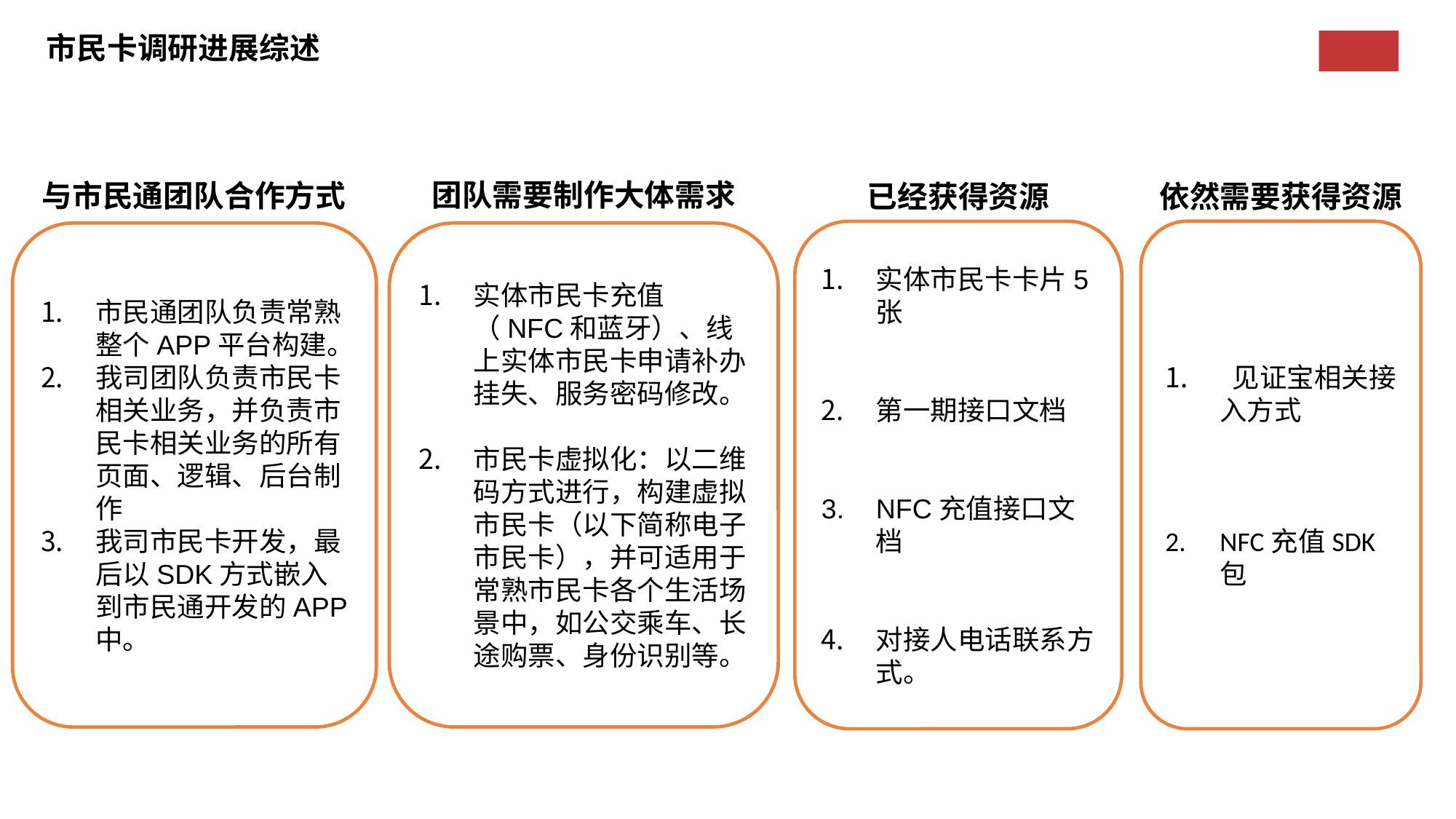

市民卡调研进展综述

与市民通团队合作方式
市民通团队负责常熟整个APP平台构建。
我司团队负责市民卡相关业务，并负责市民卡相关业务的所有页面、逻辑、后台制作
我司市民卡开发，最后以SDK方式嵌入到市民通开发的APP中。
团队需要制作大体需求
实体市民卡充值（NFC和蓝牙）、线上实体市民卡申请补办挂失、服务密码修改。

市民卡虚拟化：以二维码方式进行，构建虚拟市民卡（以下简称电子市民卡），并可适用于常熟市民卡各个生活场景中，如公交乘车、长途购票、身份识别等。
依然需要获得资源
 见证宝相关接入方式

NFC充值SDK包
已经获得资源

实体市民卡卡片5张

第一期接口文档

NFC充值接口文档

对接人电话联系方式。